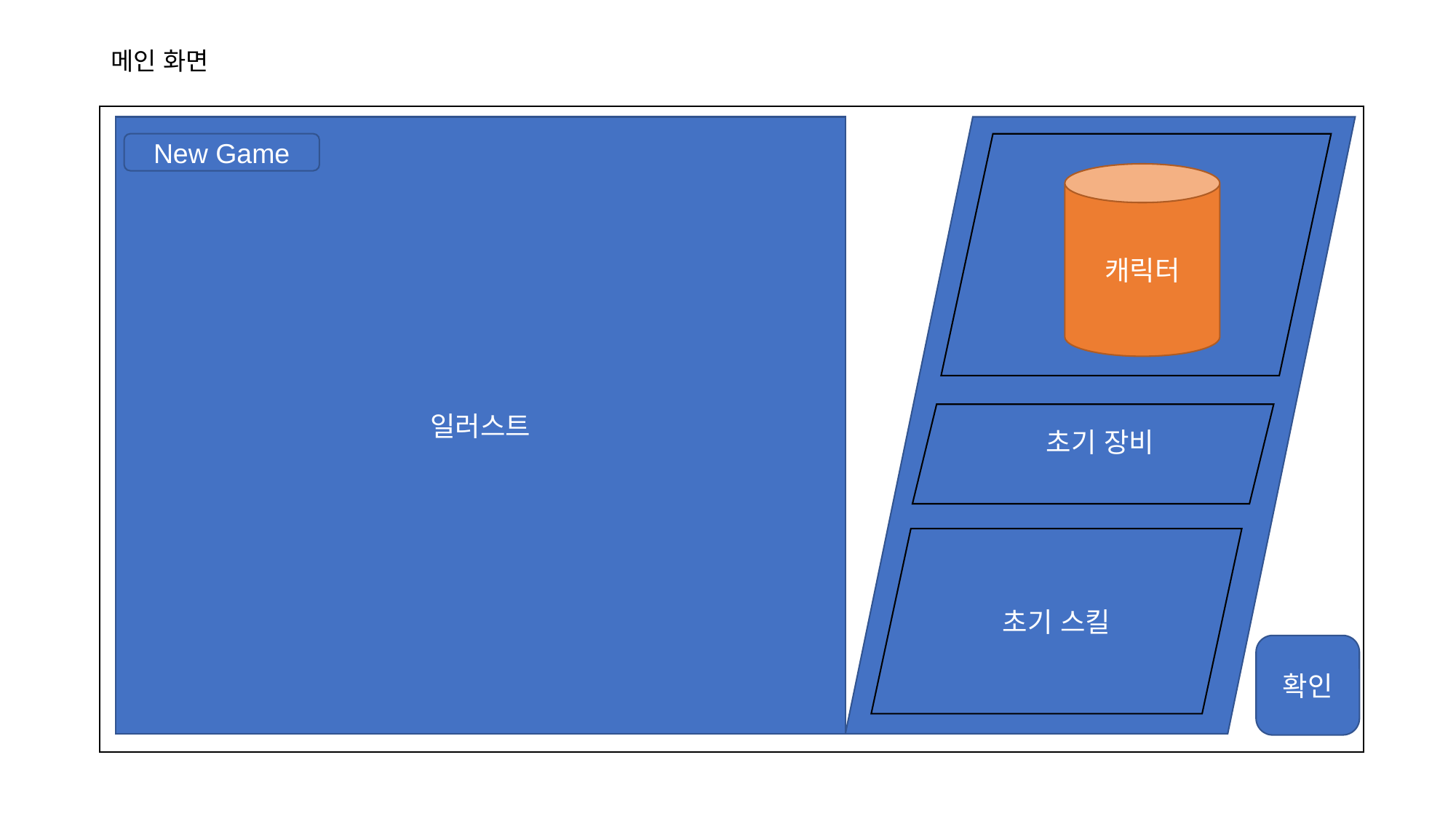

# 메인 화면

일러스트

초기 장비
New Game

캐릭터

초기 스킬
확인